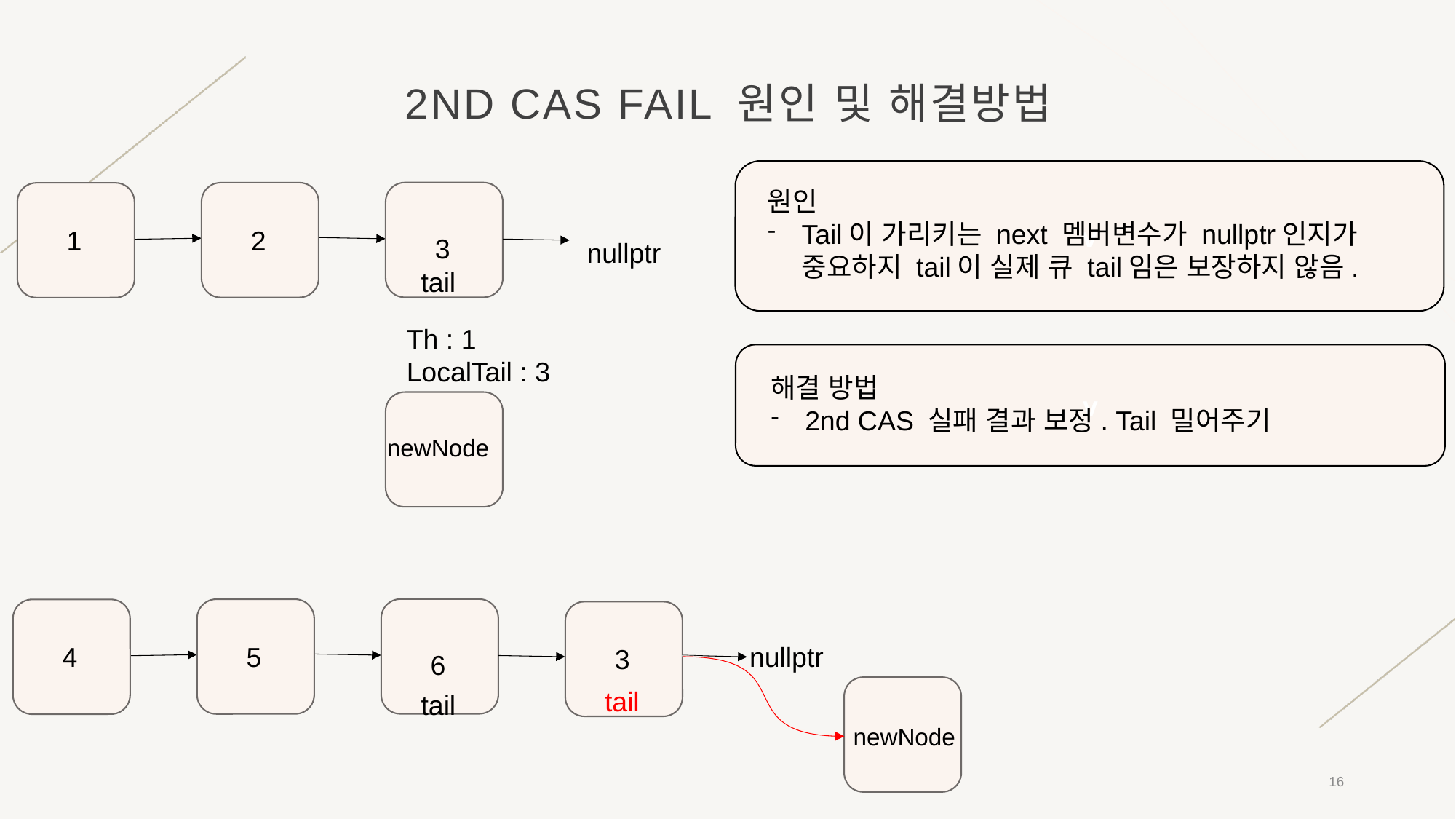

# 2nd cas fail 원인 및 해결방법
v
원인
Tail이 가리키는 next 멤버변수가 nullptr인지가 중요하지 tail이 실제 큐 tail임은 보장하지 않음.

3

2

1
nullptr
tail
Th : 1
LocalTail : 3

v
해결 방법
2nd CAS 실패 결과 보정. Tail 밀어주기

newNode

6

5

4

3
nullptr

tail
tail
newNode
16